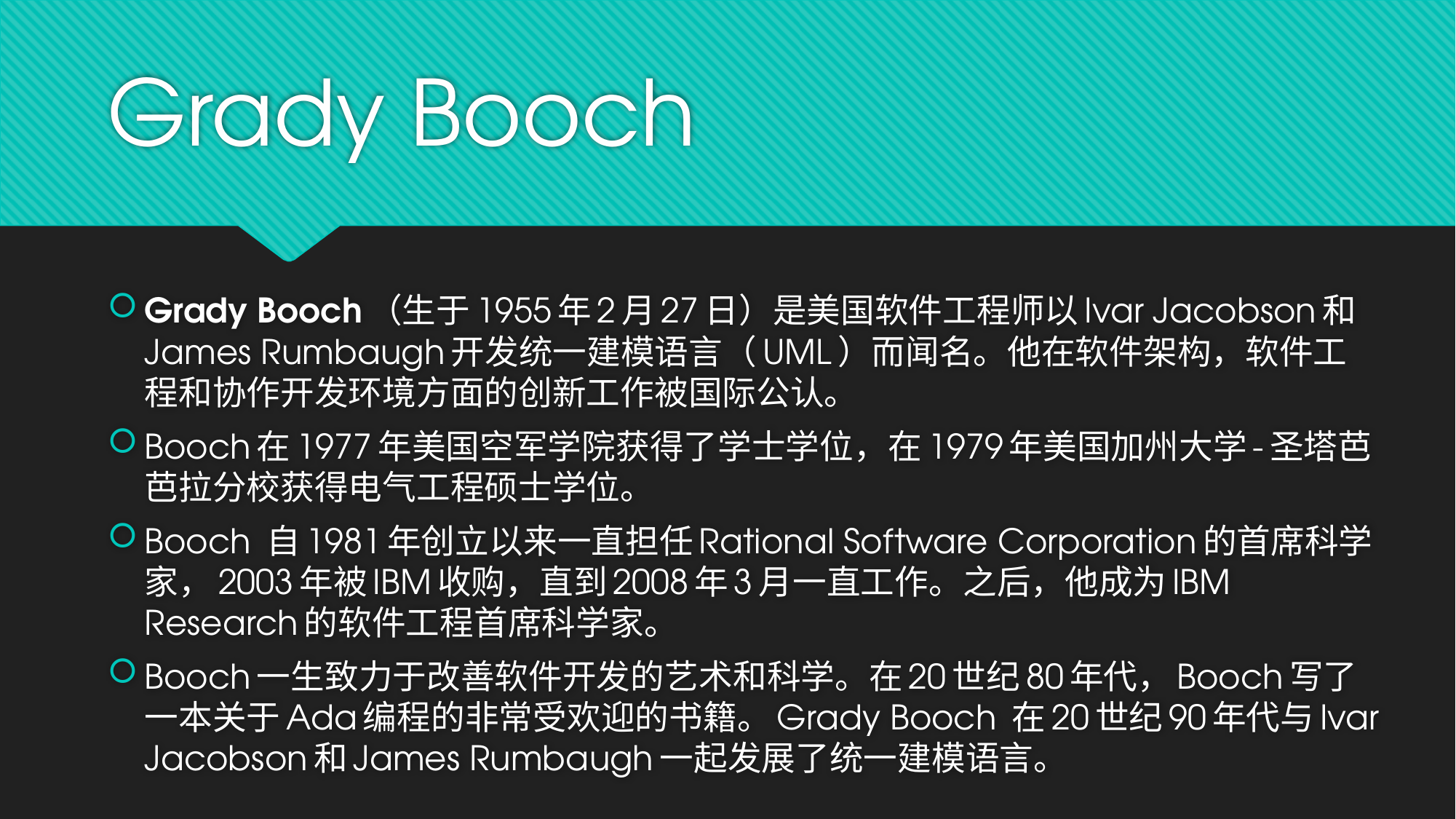

# Grady Booch

Grady Booch（生于1955年2月27日）是美国软件工程师以Ivar Jacobson和James Rumbaugh开发统一建模语言（UML）而闻名。他在软件架构，软件工程和协作开发环境方面的创新工作被国际公认。
Booch在1977年美国空军学院获得了学士学位，在1979年美国加州大学-圣塔芭芭拉分校获得电气工程硕士学位。
Booch 自1981年创立以来一直担任Rational Software Corporation的首席科学家，2003年被IBM收购，直到2008年3月一直工作。之后，他成为IBM Research的软件工程首席科学家。
Booch一生致力于改善软件开发的艺术和科学。在20世纪80年代，Booch写了一本关于Ada编程的非常受欢迎的书籍。Grady Booch 在20世纪90年代与Ivar Jacobson和James Rumbaugh一起发展了统一建模语言。